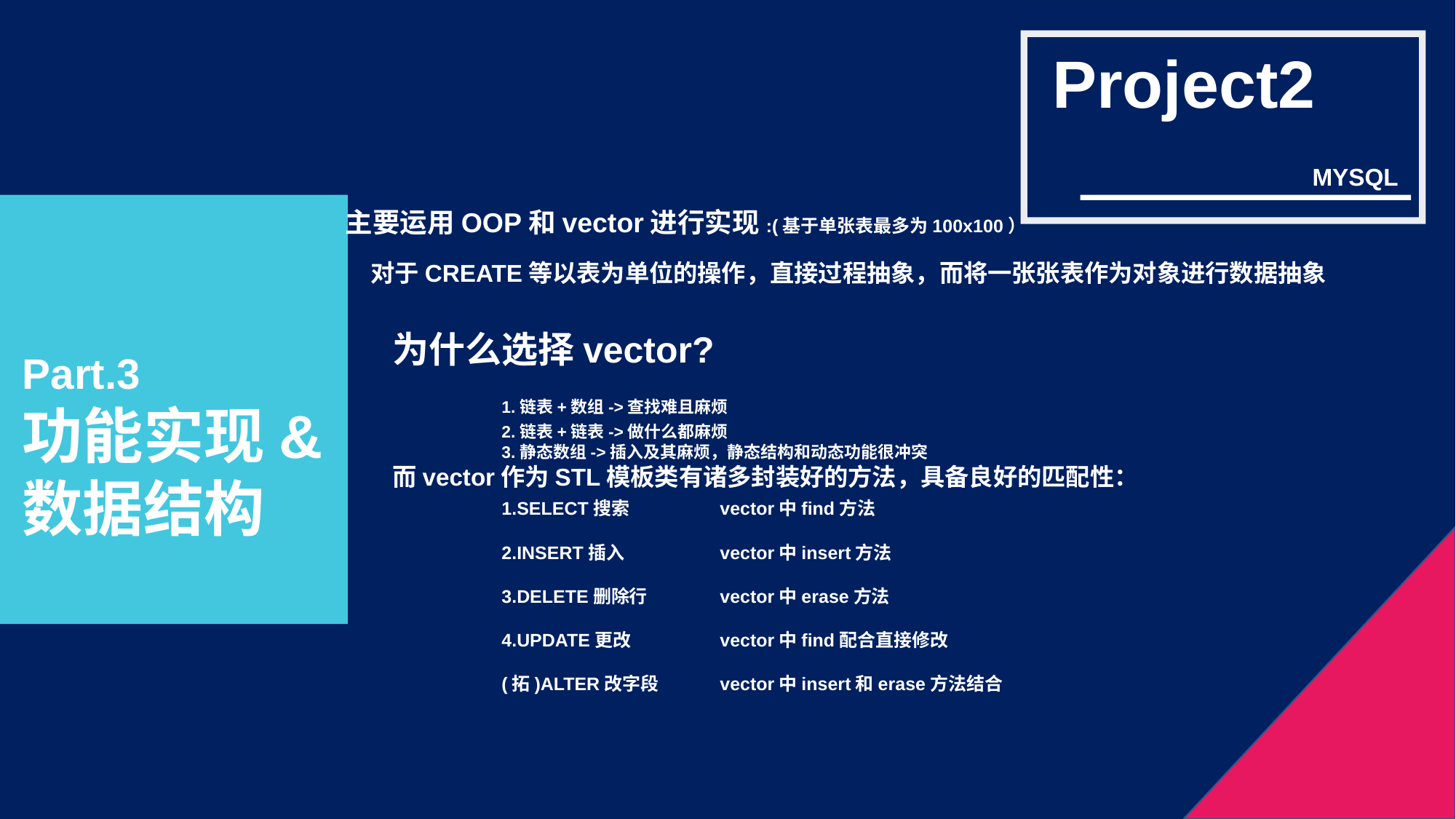

Project2
MYSQL

主要运用OOP和vector进行实现:(基于单张表最多为100x100）
对于CREATE等以表为单位的操作，直接过程抽象，而将一张张表作为对象进行数据抽象
为什么选择vector?
	1.链表+数组->查找难且麻烦
	2.链表+链表->做什么都麻烦
	3.静态数组->插入及其麻烦，静态结构和动态功能很冲突
而vector作为STL模板类有诸多封装好的方法，具备良好的匹配性：
	1.SELECT搜索	vector中find方法

	2.INSERT插入	vector中insert方法

	3.DELETE删除行	vector中erase方法

	4.UPDATE更改	vector中find配合直接修改

	(拓)ALTER改字段	vector中insert和erase方法结合
Part.3
功能实现&
数据结构